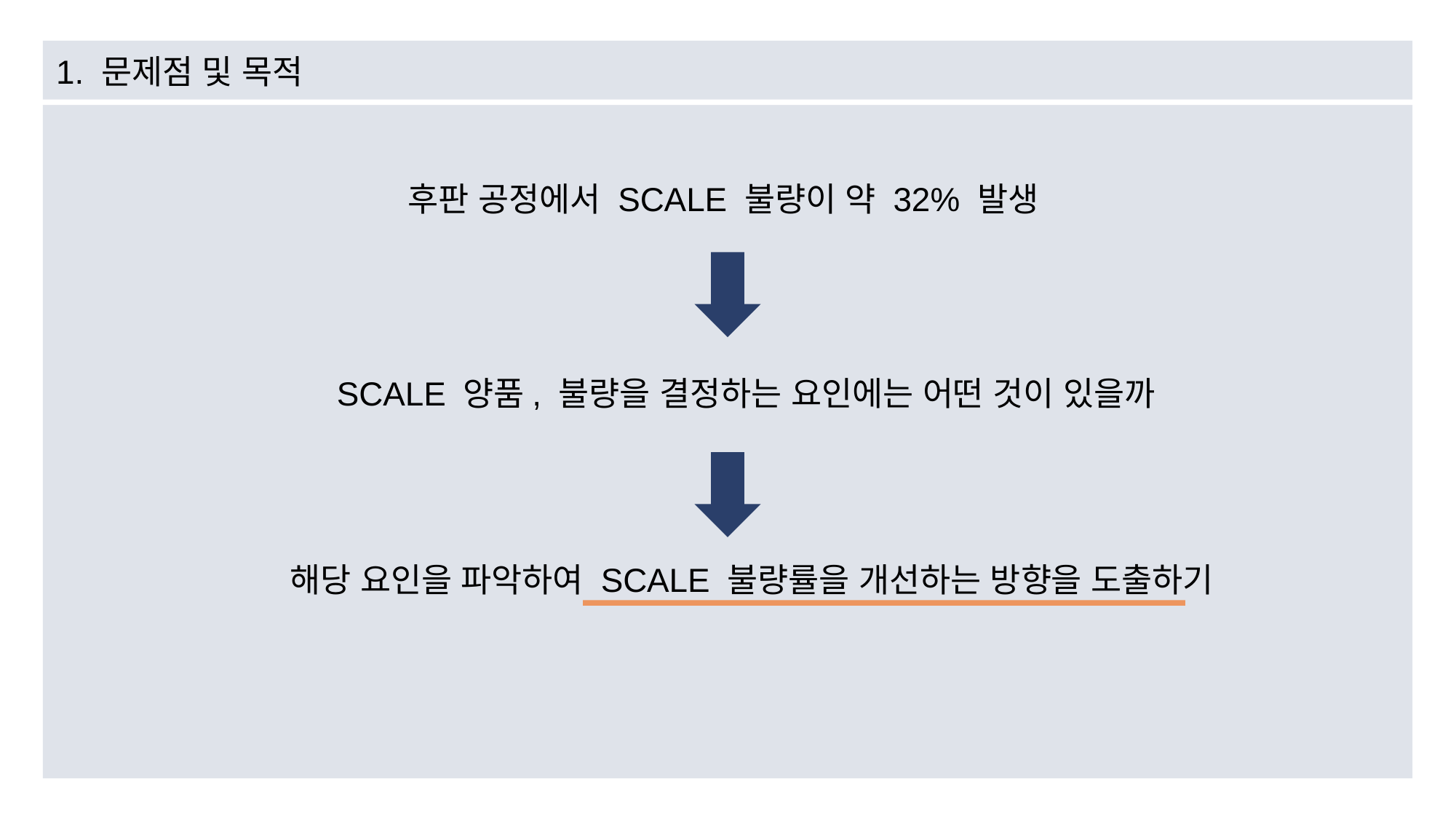

1. 문제점 및 목적

후판 공정에서 SCALE 불량이 약 32% 발생

SCALE 양품, 불량을 결정하는 요인에는 어떤 것이 있을까

해당 요인을 파악하여 SCALE 불량률을 개선하는 방향을 도출하기